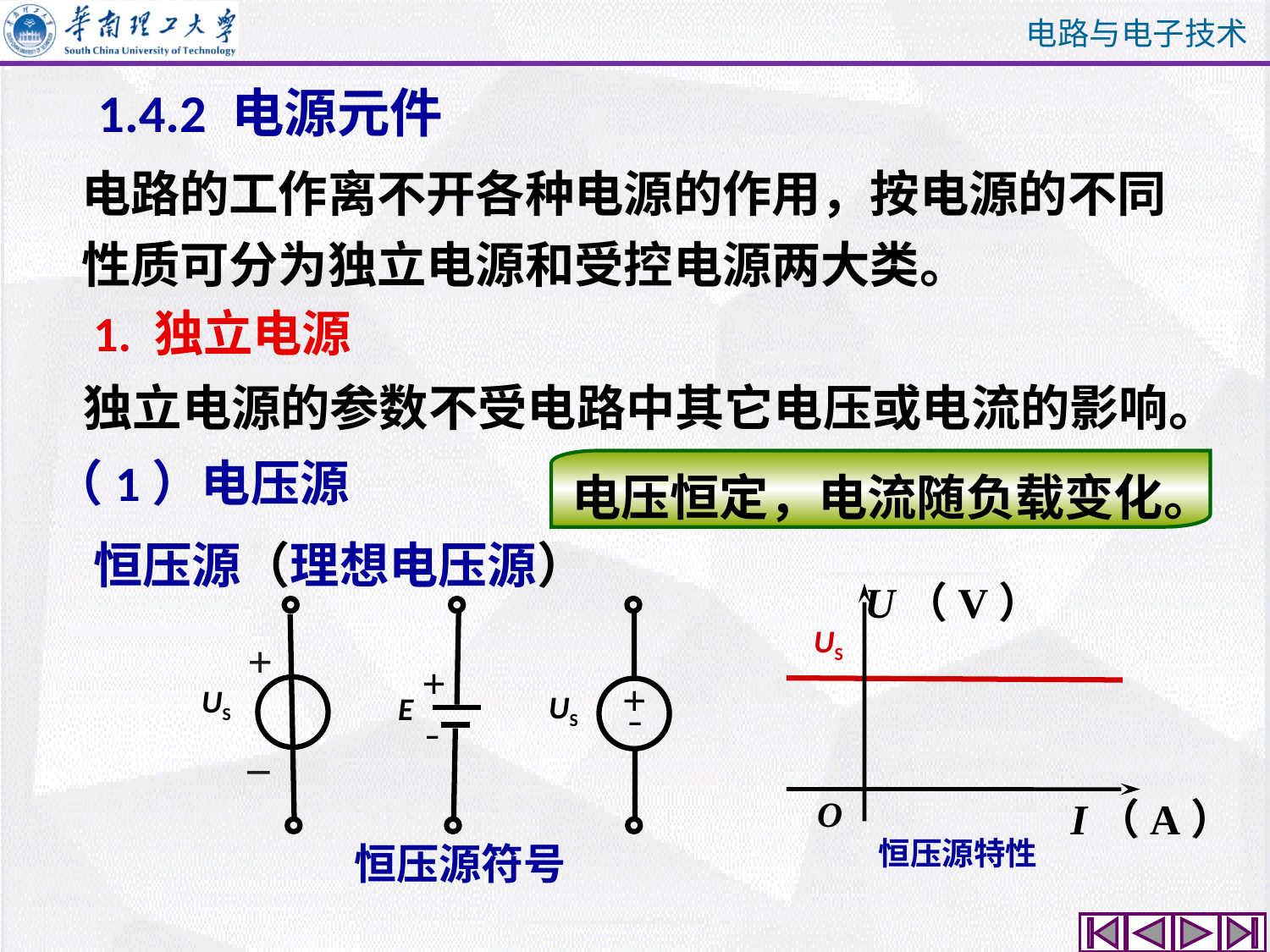

1.4.2 电源元件
电路的工作离不开各种电源的作用，按电源的不同性质可分为独立电源和受控电源两大类。
1. 独立电源
独立电源的参数不受电路中其它电压或电流的影响。
（1）电压源

电压恒定，电流随负载变化。
恒压源（理想电压源）
U（V）

I（A）

O
US

+

–
+
+
US

US
E
–
–

恒压源特性
恒压源符号